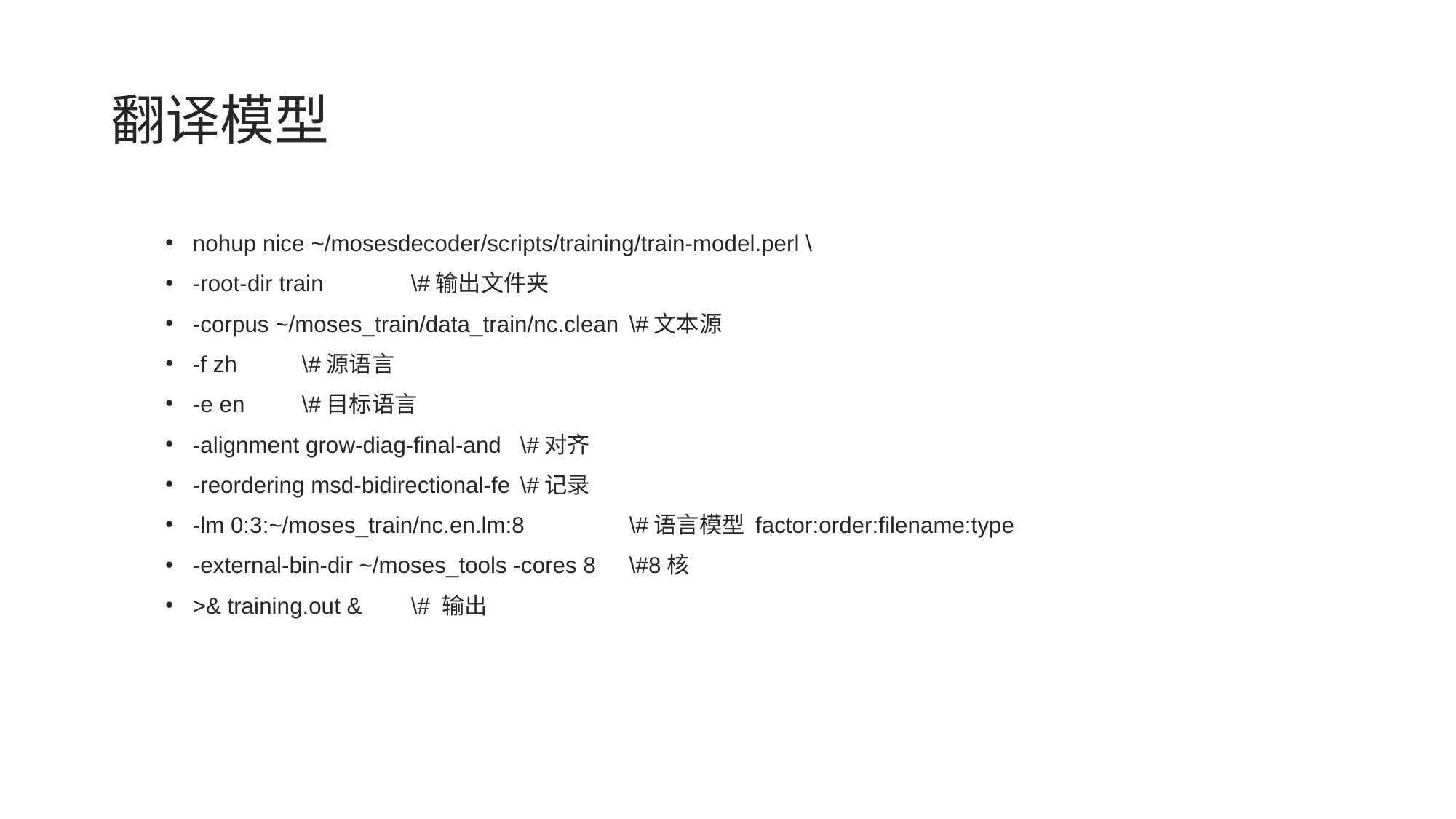

# 翻译模型
nohup nice ~/mosesdecoder/scripts/training/train-model.perl \
-root-dir train 	\#输出文件夹
-corpus ~/moses_train/data_train/nc.clean 	\#文本源
-f zh 	\#源语言
-e en 	\#目标语言
-alignment grow-diag-final-and 	\#对齐
-reordering msd-bidirectional-fe 	\#记录
-lm 0:3:~/moses_train/nc.en.lm:8 	\#语言模型 factor:order:filename:type
-external-bin-dir ~/moses_tools -cores 8  	\#8核
>& training.out &	\# 输出